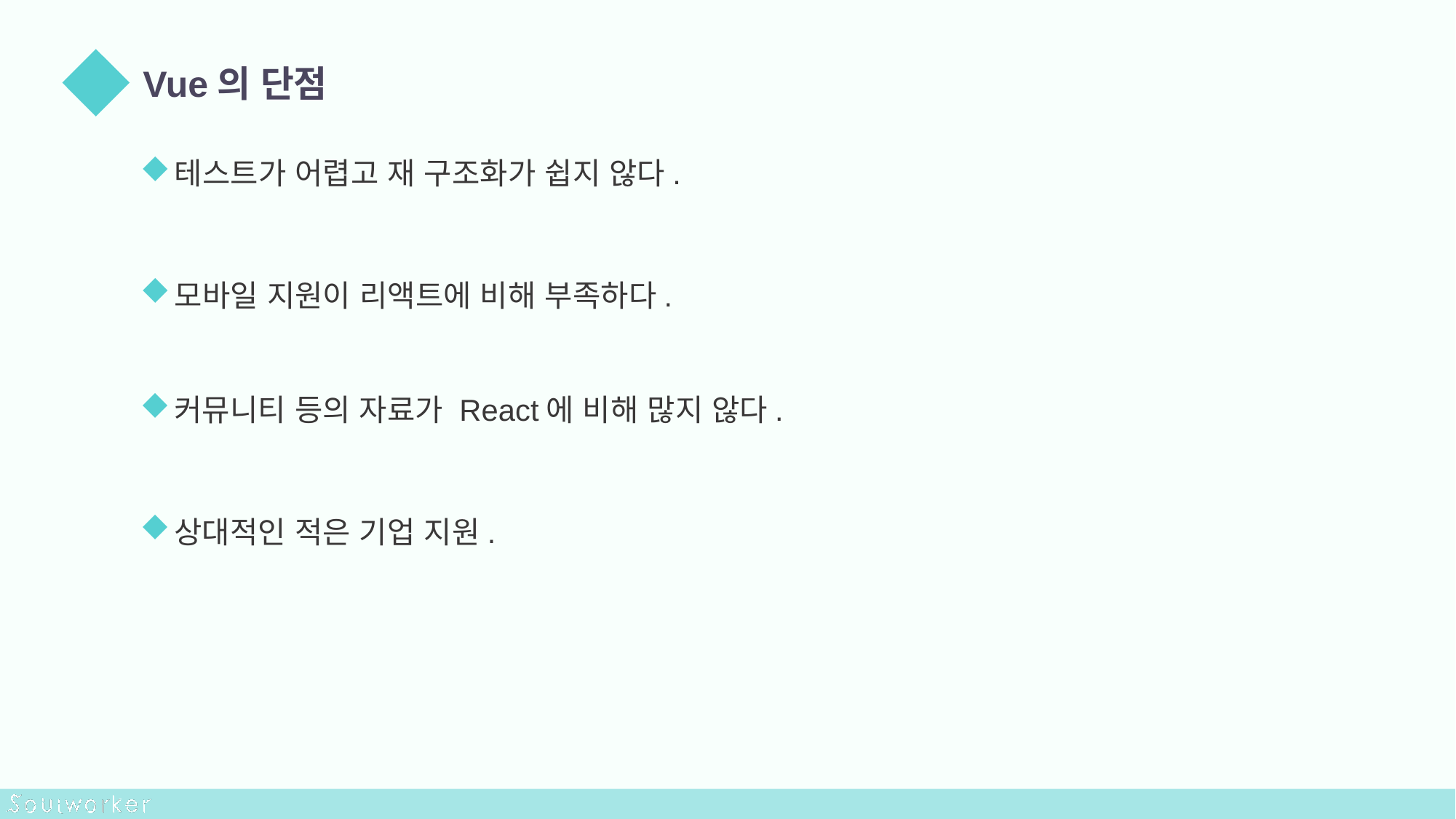

Vue의 단점
테스트가 어렵고 재 구조화가 쉽지 않다.
모바일 지원이 리액트에 비해 부족하다.
커뮤니티 등의 자료가 React에 비해 많지 않다.
상대적인 적은 기업 지원.